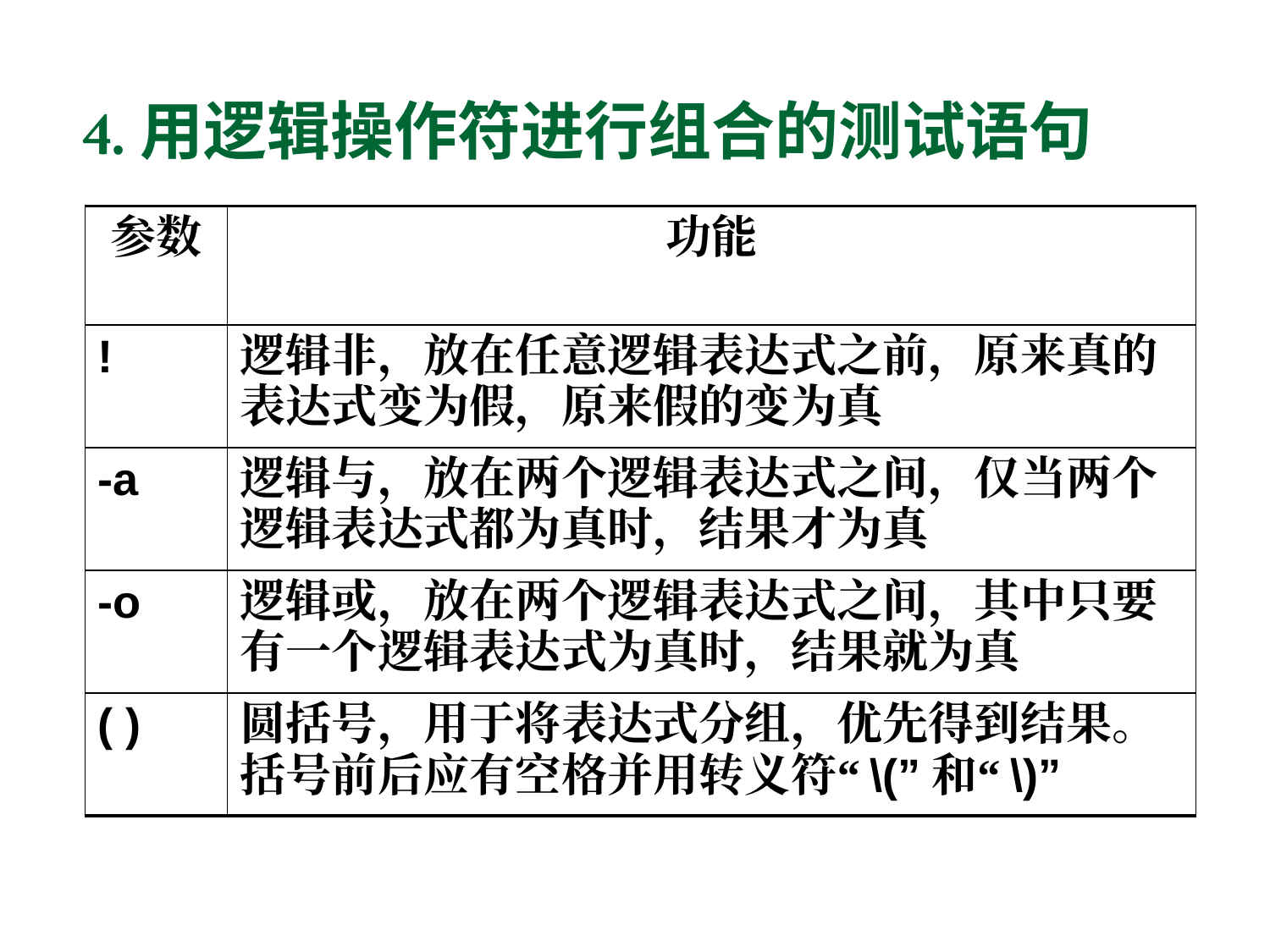

# 4.用逻辑操作符进行组合的测试语句
| 参数 | 功能 |
| --- | --- |
| ! | 逻辑非，放在任意逻辑表达式之前，原来真的表达式变为假，原来假的变为真 |
| -a | 逻辑与，放在两个逻辑表达式之间，仅当两个逻辑表达式都为真时，结果才为真 |
| -o | 逻辑或，放在两个逻辑表达式之间，其中只要有一个逻辑表达式为真时，结果就为真 |
| ( ) | 圆括号，用于将表达式分组，优先得到结果。括号前后应有空格并用转义符“\(”和“\)” |